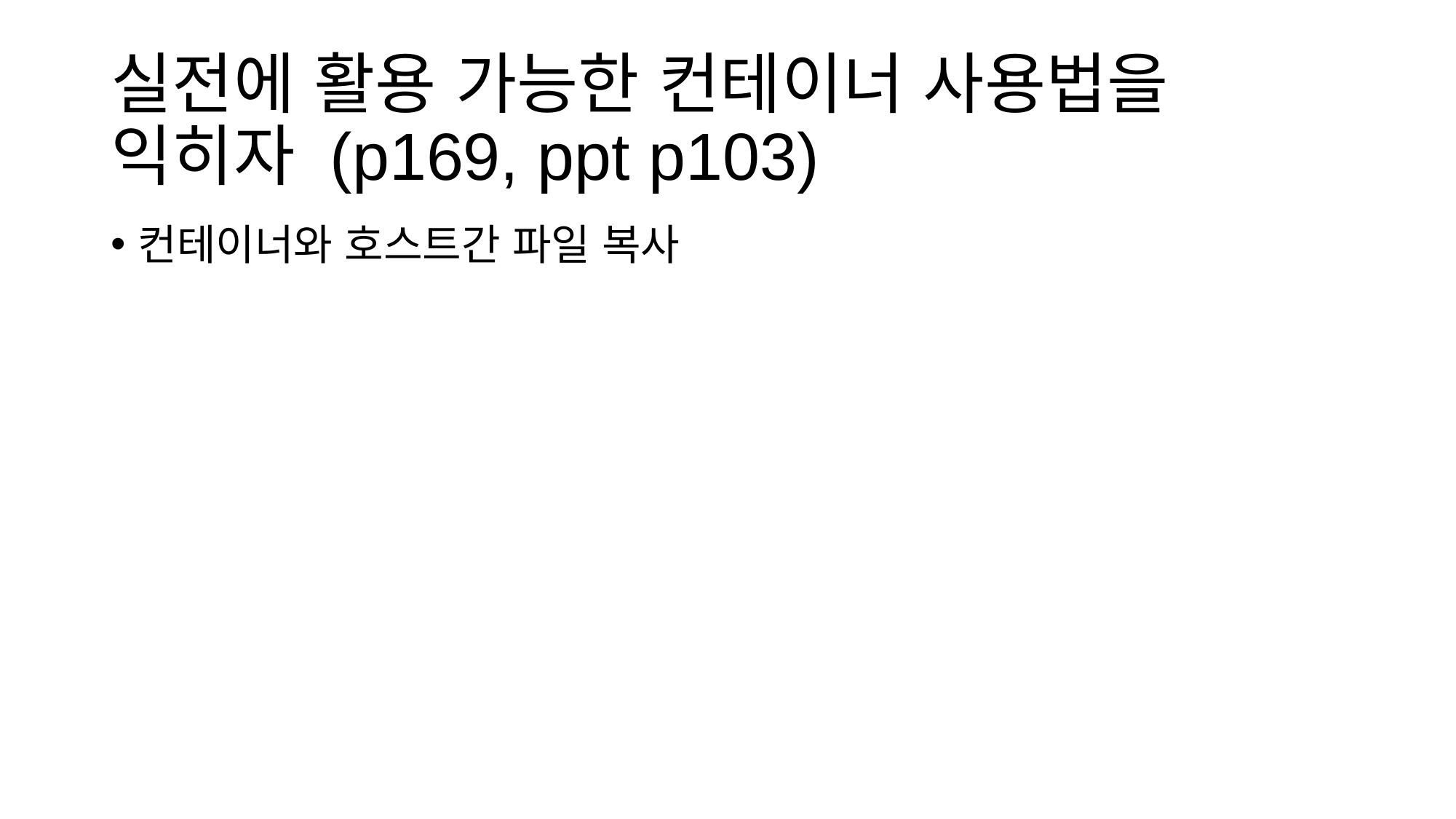

# 실전에 활용 가능한 컨테이너 사용법을 익히자 (p169, ppt p103)
컨테이너와 호스트간 파일 복사